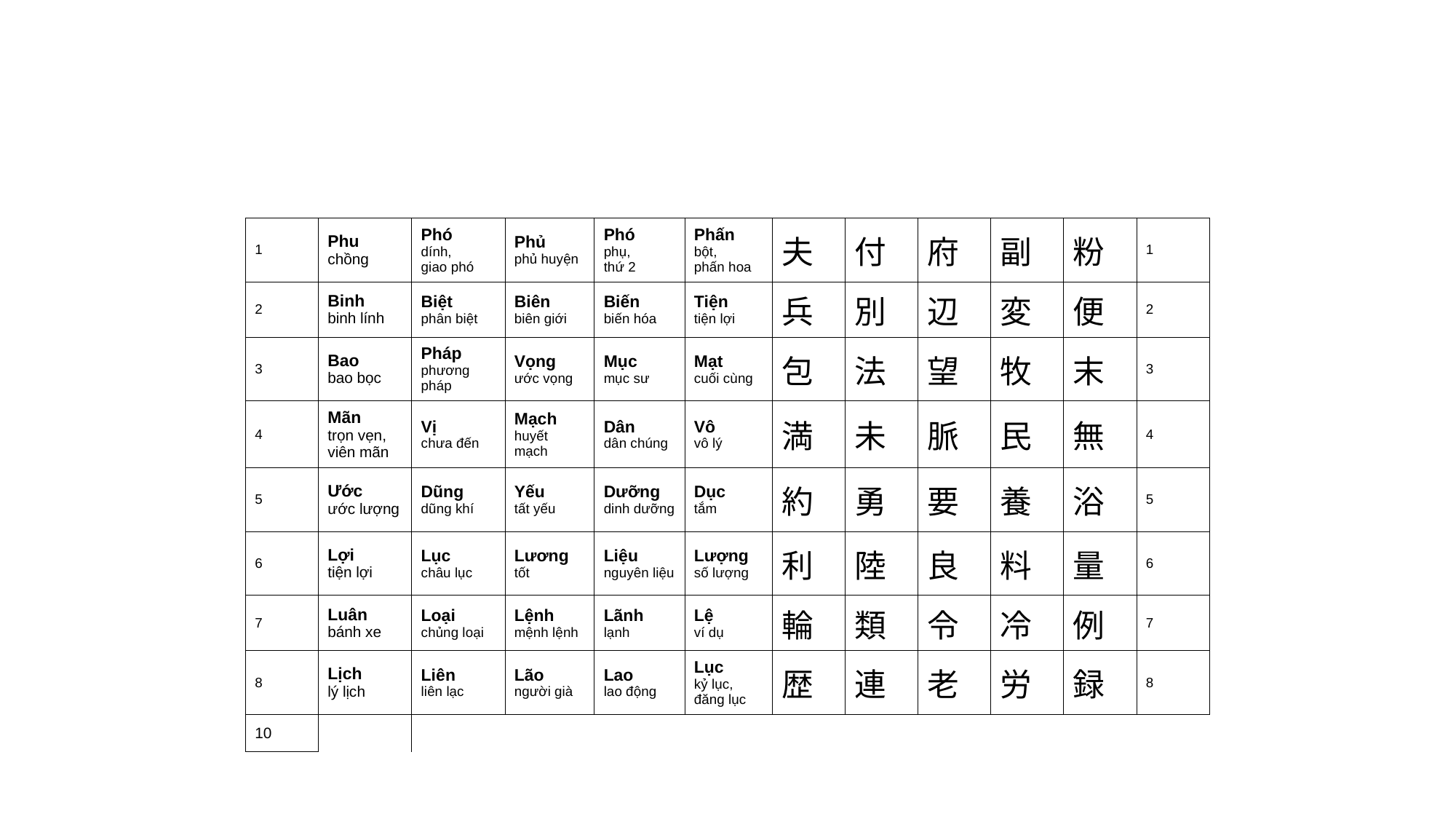

| 1 | Phu chồng | Phó dính, giao phó | Phủ phủ huyện | Phó phụ, thứ 2 | Phấn bột, phấn hoa | 夫 | 付 | 府 | 副 | 粉 | 1 |
| --- | --- | --- | --- | --- | --- | --- | --- | --- | --- | --- | --- |
| 2 | Binh binh lính | Biệt phân biệt | Biên biên giới | Biến biến hóa | Tiện tiện lợi | 兵 | 別 | 辺 | 変 | 便 | 2 |
| 3 | Bao bao bọc | Pháp phương pháp | Vọng ước vọng | Mục mục sư | Mạt cuối cùng | 包 | 法 | 望 | 牧 | 末 | 3 |
| 4 | Mãn trọn vẹn, viên mãn | Vị chưa đến | Mạch huyết mạch | Dân dân chúng | Vô vô lý | 満 | 未 | 脈 | 民 | 無 | 4 |
| 5 | Ước ước lượng | Dũng dũng khí | Yếu tất yếu | Dưỡng dinh dưỡng | Dục tắm | 約 | 勇 | 要 | 養 | 浴 | 5 |
| 6 | Lợi tiện lợi | Lục châu lục | Lương tốt | Liệu nguyên liệu | Lượng số lượng | 利 | 陸 | 良 | 料 | 量 | 6 |
| 7 | Luân bánh xe | Loại chủng loại | Lệnh mệnh lệnh | Lãnh lạnh | Lệ ví dụ | 輪 | 類 | 令 | 冷 | 例 | 7 |
| 8 | Lịch lý lịch | Liên liên lạc | Lão người già | Lao lao động | Lục kỷ lục, đăng lục | 歴 | 連 | 老 | 労 | 録 | 8 |
| 10 |  |  |  |  |  |  |  |  |  |  |  |